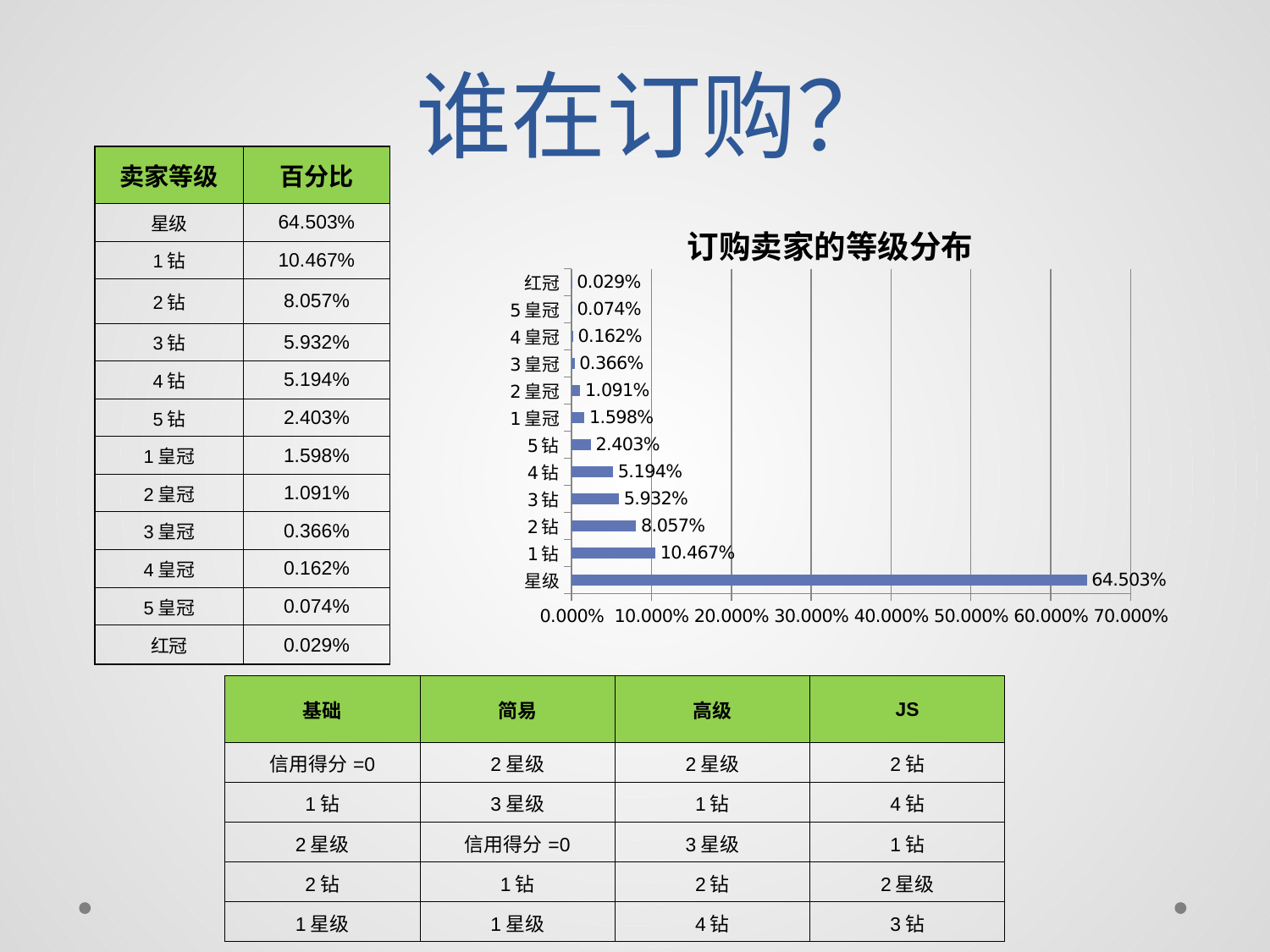

# 谁在订购？
| 卖家等级 | 百分比 |
| --- | --- |
| 星级 | 64.503% |
| 1钻 | 10.467% |
| 2钻 | 8.057% |
| 3钻 | 5.932% |
| 4钻 | 5.194% |
| 5钻 | 2.403% |
| 1皇冠 | 1.598% |
| 2皇冠 | 1.091% |
| 3皇冠 | 0.366% |
| 4皇冠 | 0.162% |
| 5皇冠 | 0.074% |
| 红冠 | 0.029% |

### Chart: 订购卖家的等级分布

| Category |  |
|---|---|
| 星级 | 0.6450323147226715 |
| 1钻 | 0.10466630920780202 |
| 2钻 | 0.08056872735082528 |
| 3钻 | 0.059319048217964576 |
| 4钻 | 0.051943333208296284 |
| 5钻 | 0.024031385770930676 |
| 1皇冠 | 0.015975322099122023 |
| 2皇冠 | 0.01091205702866364 |
| 3皇冠 | 0.003664321118684442 |
| 4皇冠 | 0.0016181265477932083 |
| 5皇冠 | 0.0007428671878505182 |
| 红冠 | 0.00029199829066995595 |
| 基础 | 简易 | 高级 | JS |
| --- | --- | --- | --- |
| 信用得分=0 | 2星级 | 2星级 | 2钻 |
| 1钻 | 3星级 | 1钻 | 4钻 |
| 2星级 | 信用得分=0 | 3星级 | 1钻 |
| 2钻 | 1钻 | 2钻 | 2星级 |
| 1星级 | 1星级 | 4钻 | 3钻 |